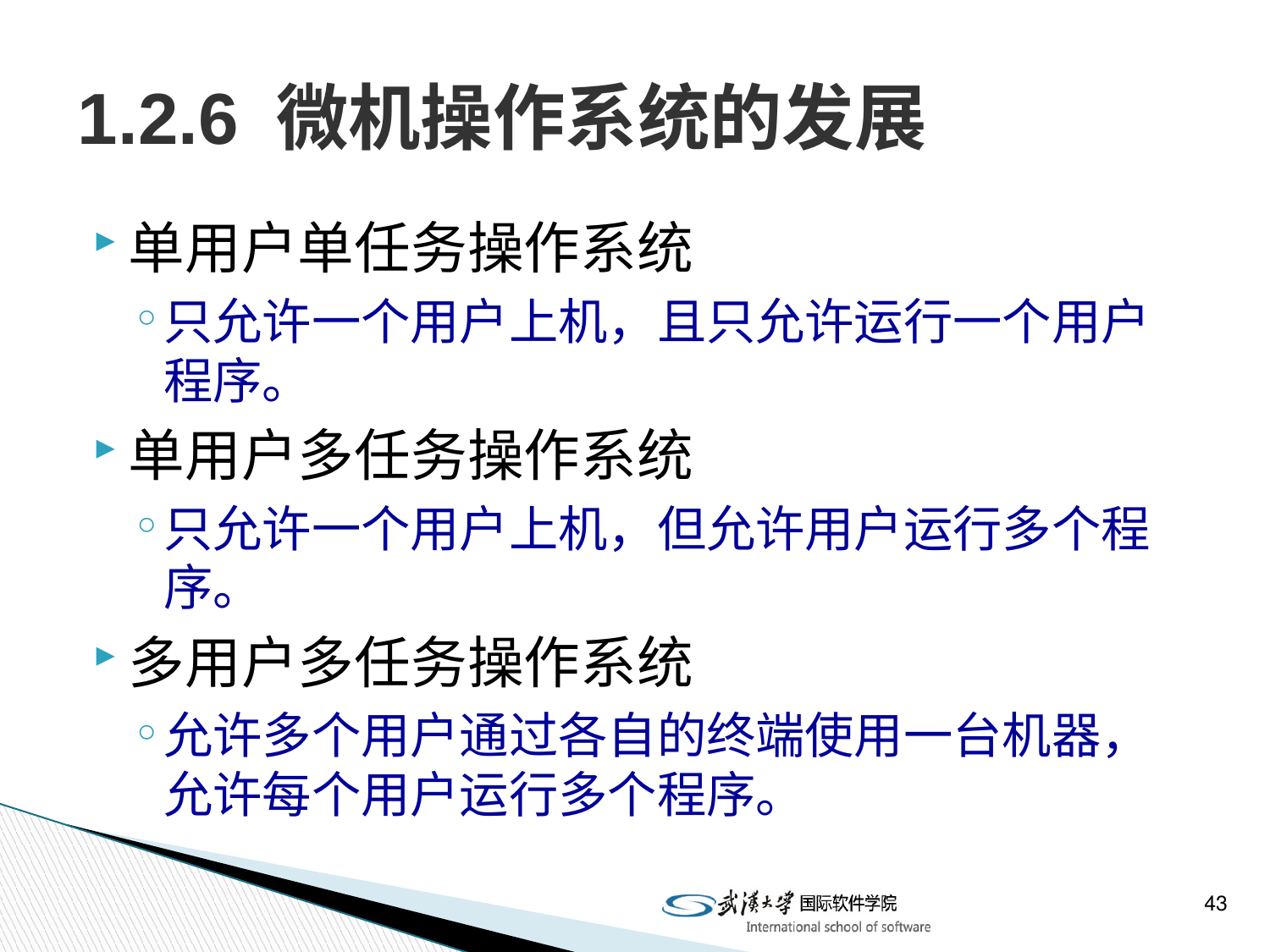

# 1.2.6 微机操作系统的发展
单用户单任务操作系统
只允许一个用户上机，且只允许运行一个用户程序。
单用户多任务操作系统
只允许一个用户上机，但允许用户运行多个程序。
多用户多任务操作系统
允许多个用户通过各自的终端使用一台机器，允许每个用户运行多个程序。